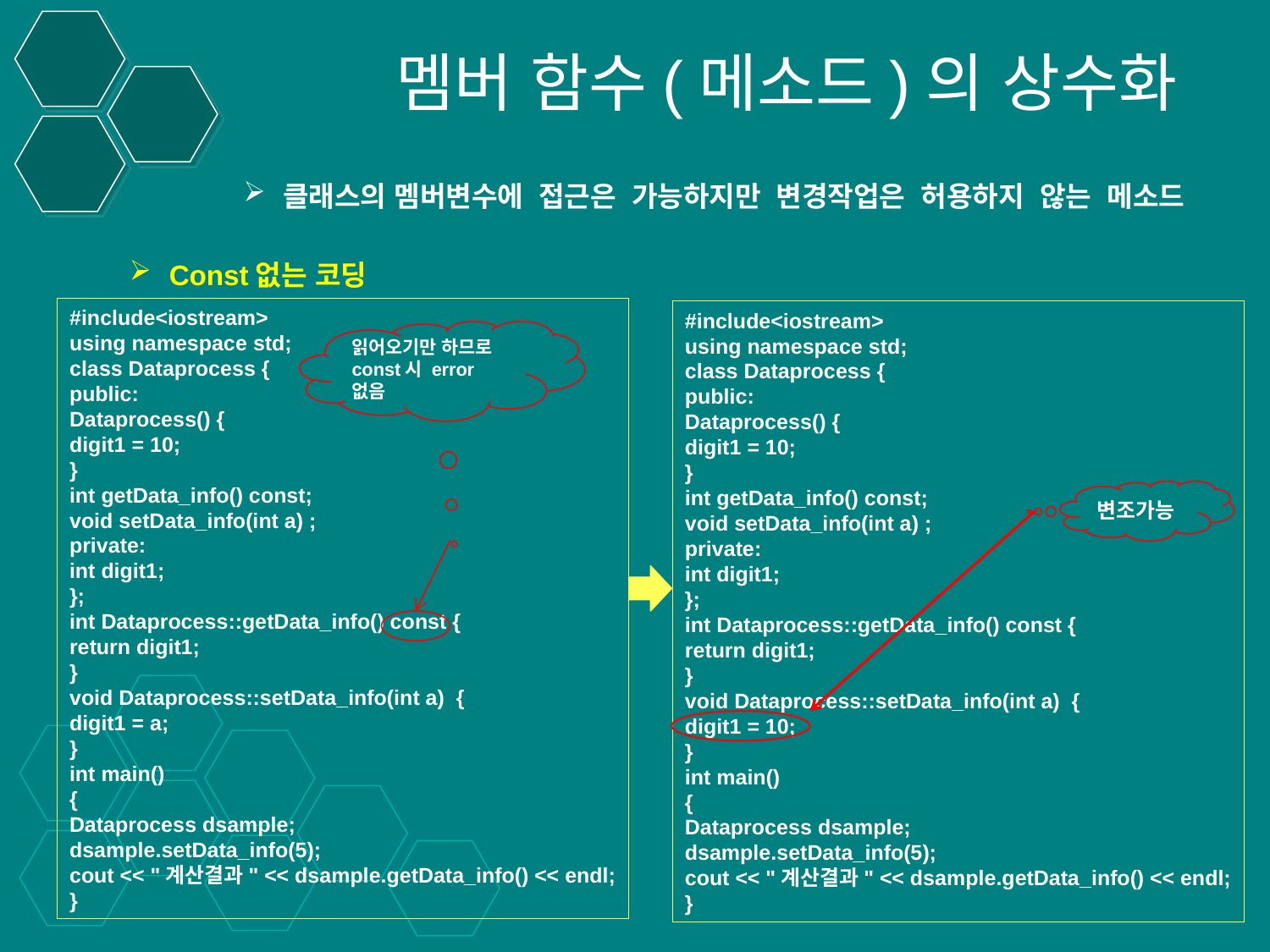

멤버 함수(메소드)의 상수화
클래스의 멤버변수에  접근은  가능하지만  변경작업은  허용하지  않는  메소드
Const없는 코딩
#include<iostream>
using namespace std;
class Dataprocess {
public:
Dataprocess() {
digit1 = 10;
}
int getData_info() const;
void setData_info(int a) ;
private:
int digit1;
};
int Dataprocess::getData_info() const {
return digit1;
}
void Dataprocess::setData_info(int a)  {
digit1 = a;
}
int main()
{
Dataprocess dsample;
dsample.setData_info(5);
cout << "계산결과" << dsample.getData_info() << endl;
}
#include<iostream>
using namespace std;
class Dataprocess {
public:
Dataprocess() {
digit1 = 10;
}
int getData_info() const;
void setData_info(int a) ;
private:
int digit1;
};
int Dataprocess::getData_info() const {
return digit1;
}
void Dataprocess::setData_info(int a)  {
digit1 = 10;
}
int main()
{
Dataprocess dsample;
dsample.setData_info(5);
cout << "계산결과" << dsample.getData_info() << endl;
}
읽어오기만 하므로 const시 error없음
변조가능